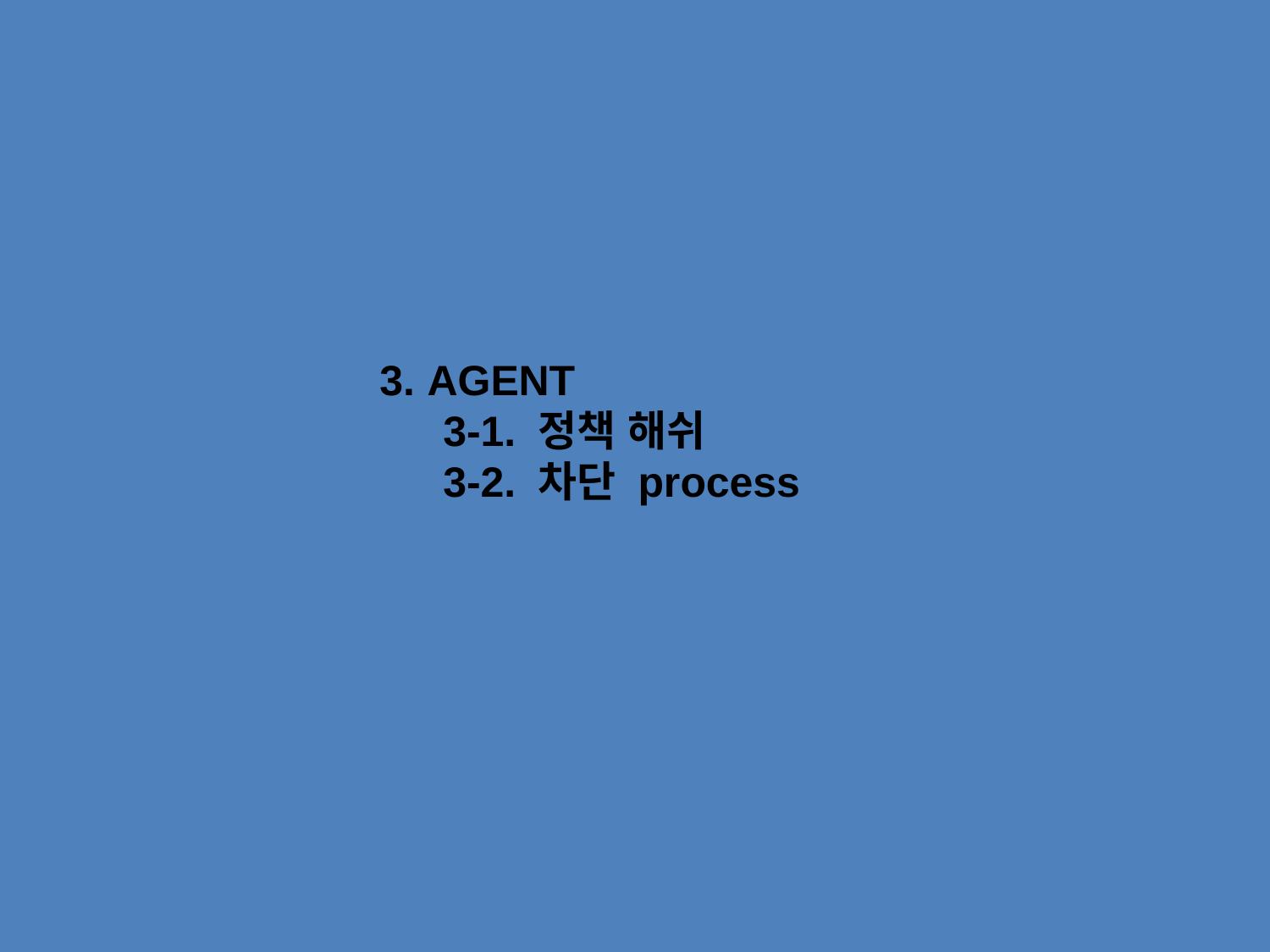

AGENT
3-1. 정책 해쉬
3-2. 차단 process